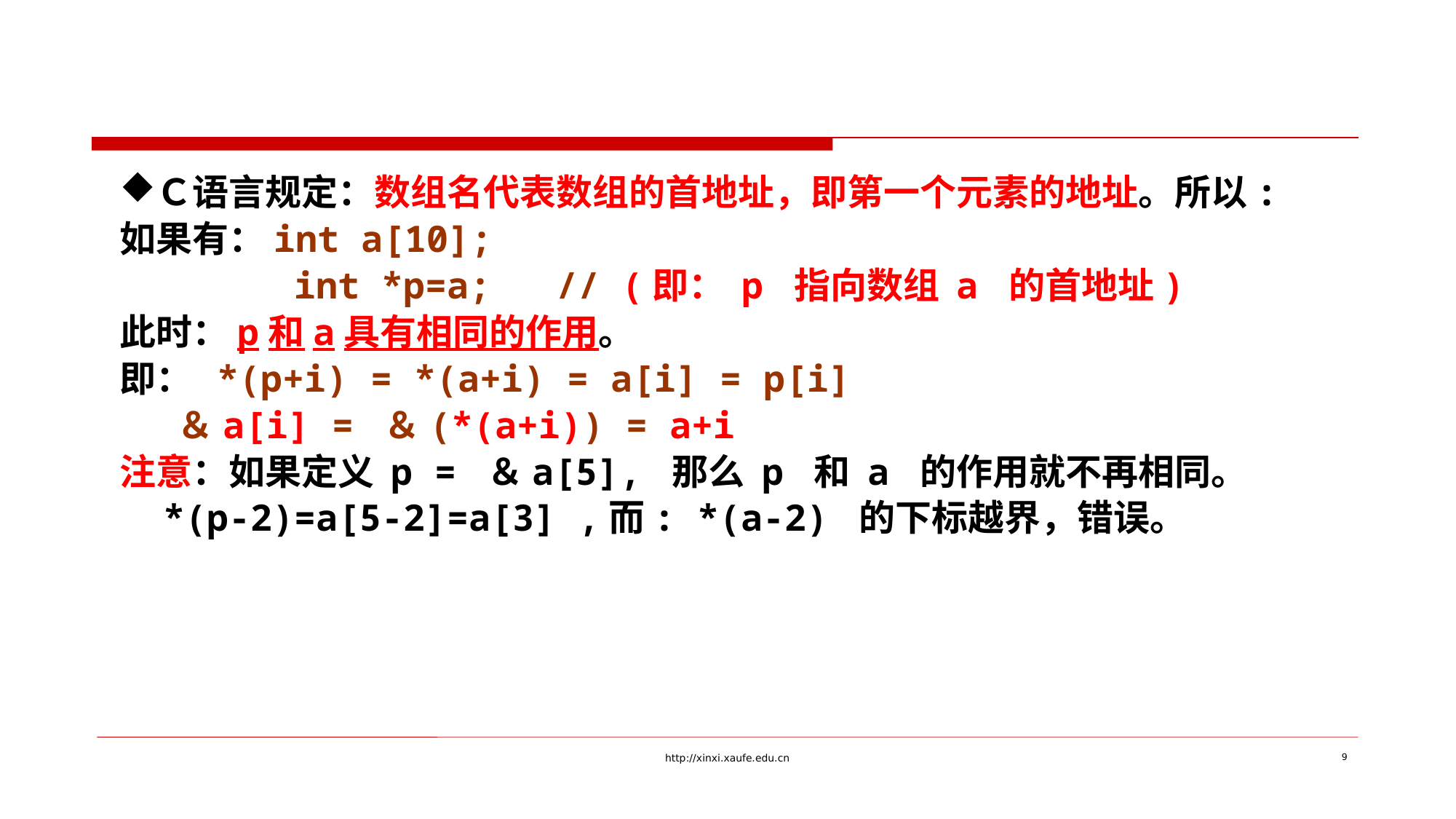

Ｃ语言规定：数组名代表数组的首地址，即第一个元素的地址。所以:
如果有：int a[10];
        int *p=a;   // (即： p 指向数组 a 的首地址)
此时：p和a具有相同的作用。
即：  *(p+i) = *(a+i) = a[i] = p[i]
      ＆a[i] = ＆(*(a+i)) = a+i
注意：如果定义 p = ＆a[5], 那么 p 和 a 的作用就不再相同。
  *(p-2)=a[5-2]=a[3] ,而: *(a-2) 的下标越界，错误。
http://xinxi.xaufe.edu.cn
9